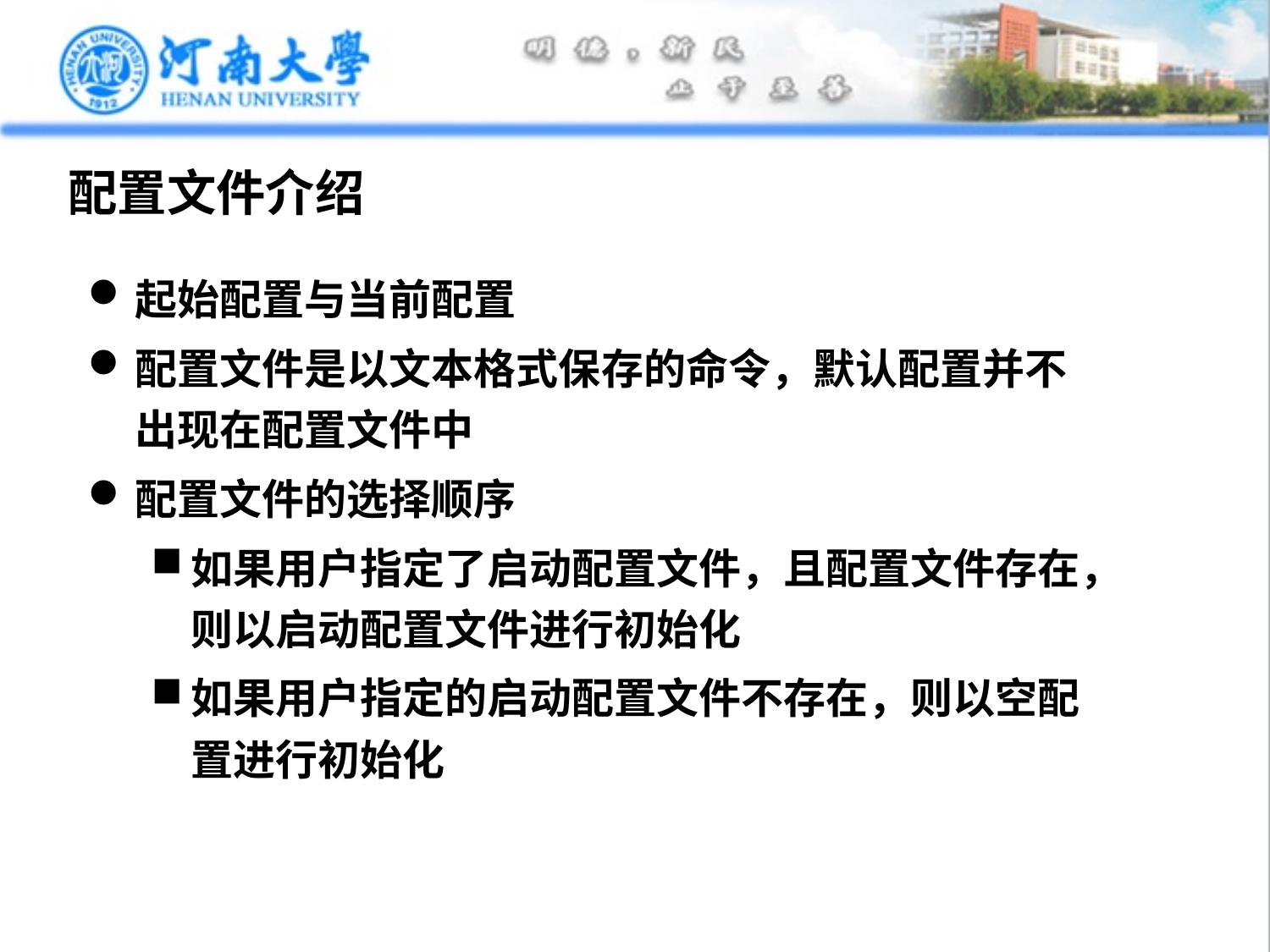

# 配置文件介绍
起始配置与当前配置
配置文件是以文本格式保存的命令，默认配置并不出现在配置文件中
配置文件的选择顺序
如果用户指定了启动配置文件，且配置文件存在，则以启动配置文件进行初始化
如果用户指定的启动配置文件不存在，则以空配置进行初始化